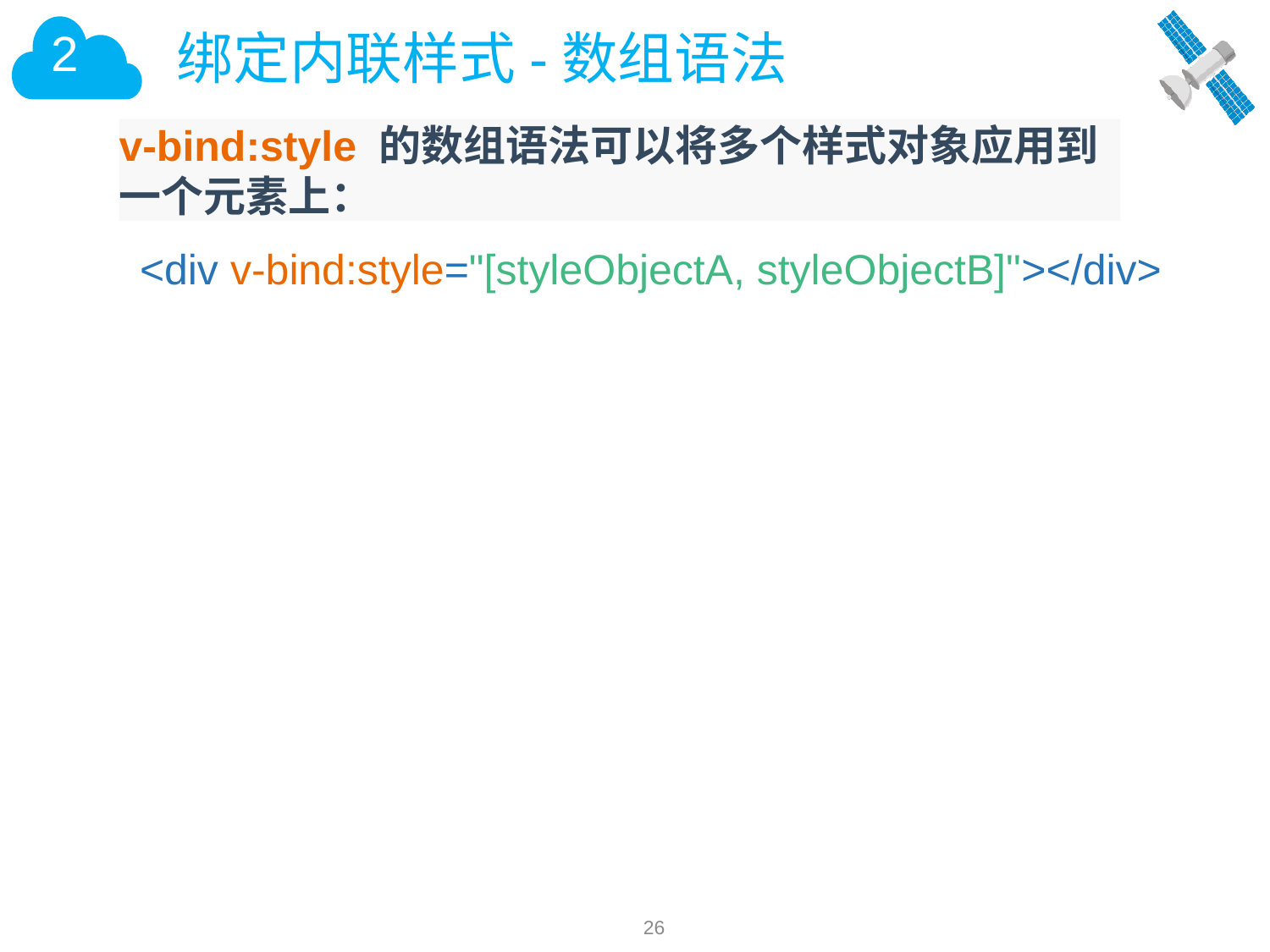

# 绑定内联样式-数组语法
v-bind:style 的数组语法可以将多个样式对象应用到一个元素上：
| <div v-bind:style="[styleObjectA, styleObjectB]"></div> |
| --- |
26